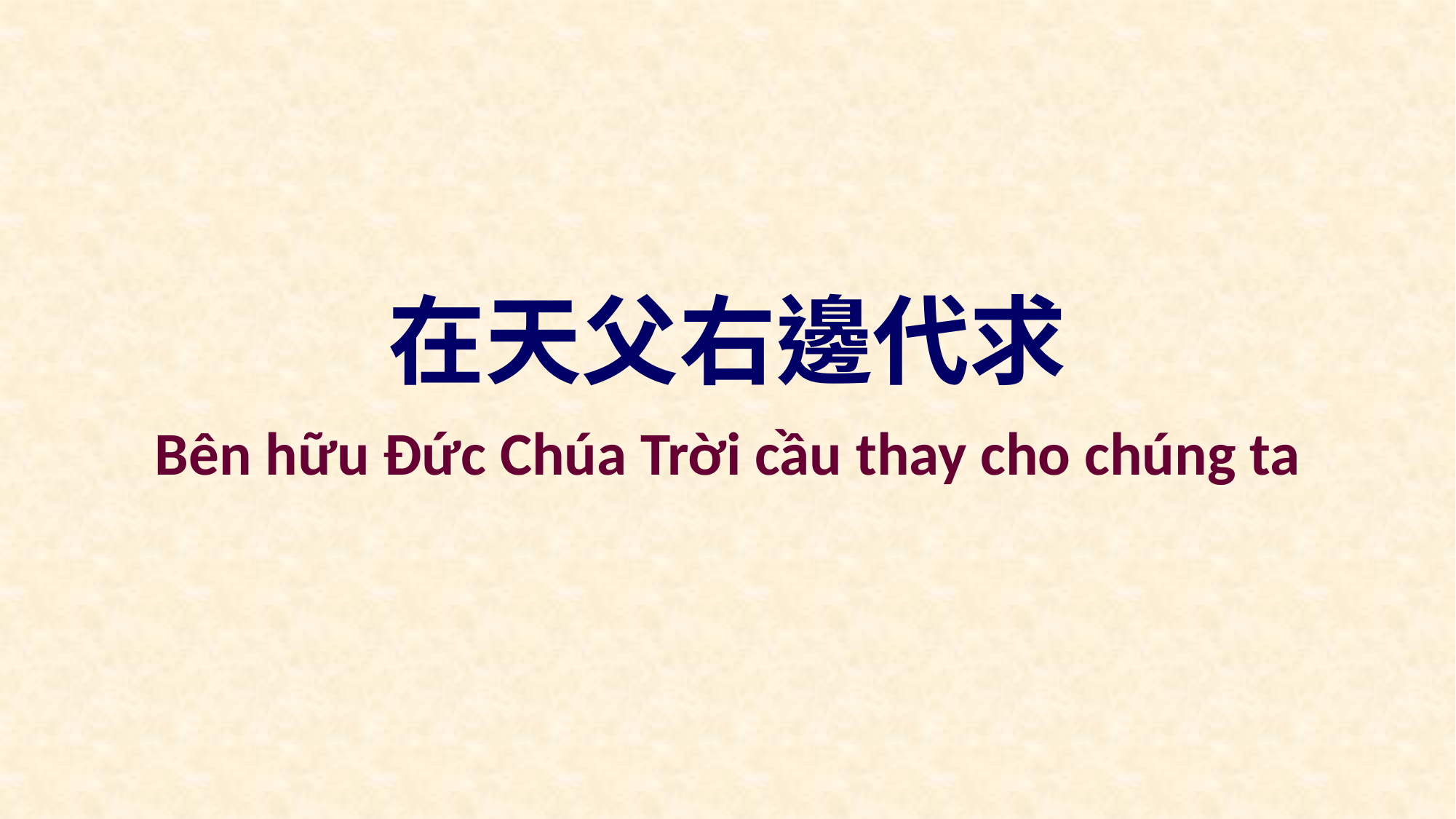

在天父右邊代求
Bên hữu Đức Chúa Trời cầu thay cho chúng ta